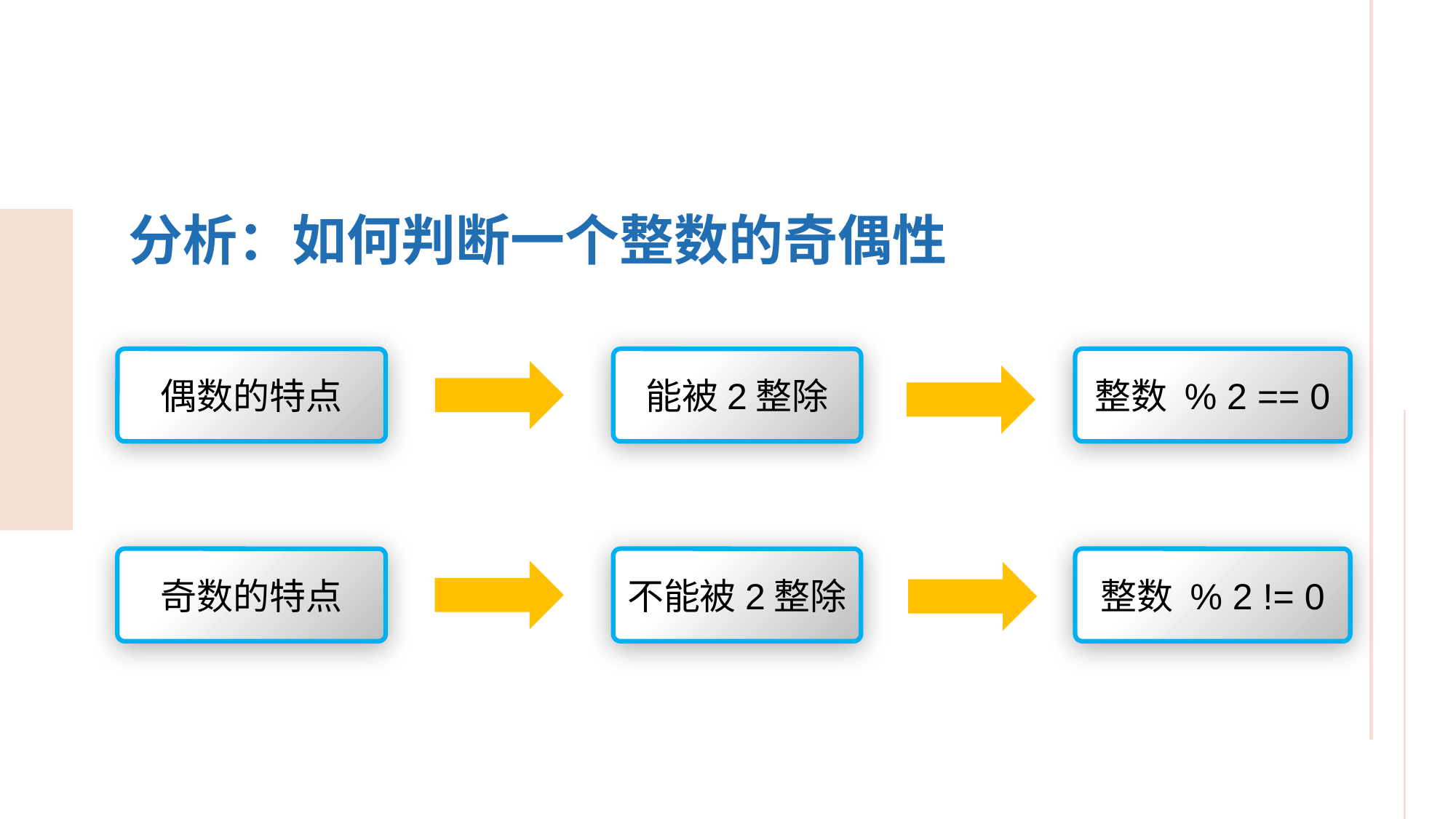

分析：如何判断一个整数的奇偶性
整数 % 2 == 0
偶数的特点
能被2整除

奇数的特点
不能被2整除
整数 % 2 != 0